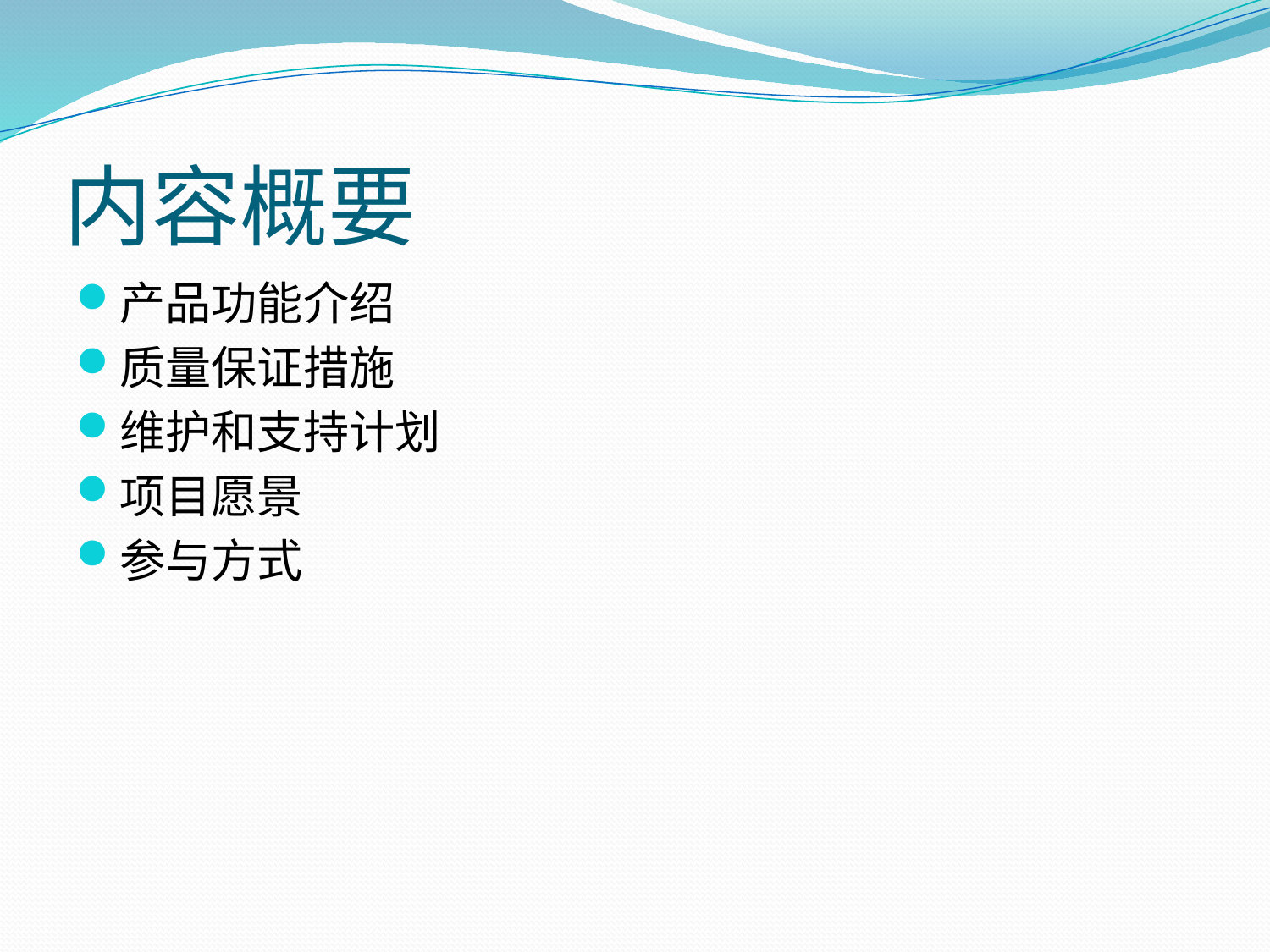

# 内容概要
产品功能介绍
质量保证措施
维护和支持计划
项目愿景
参与方式